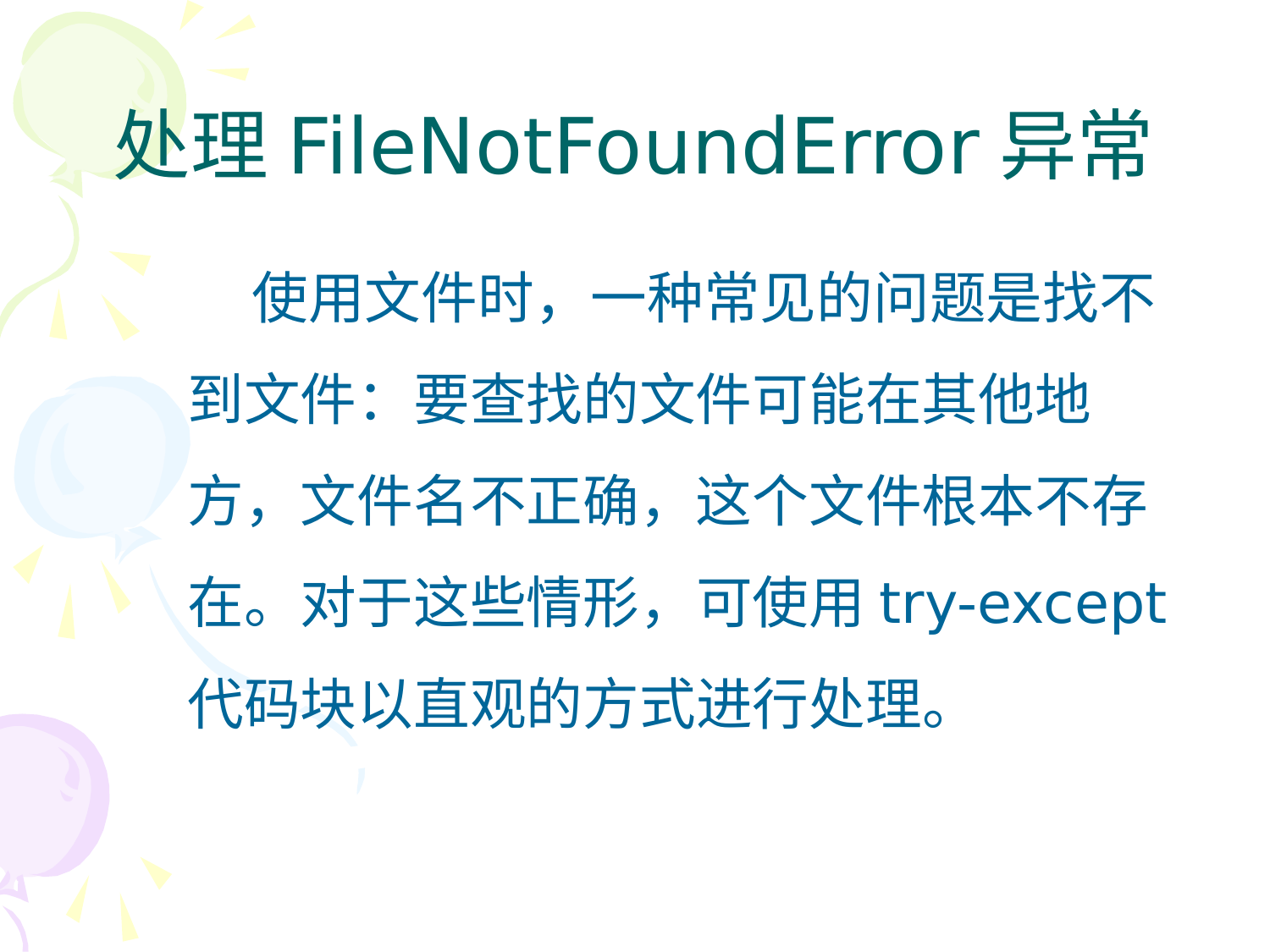

# 处理FileNotFoundError异常
    使用文件时，一种常见的问题是找不到文件：要查找的文件可能在其他地方，文件名不正确，这个文件根本不存在。对于这些情形，可使用try-except代码块以直观的方式进行处理。